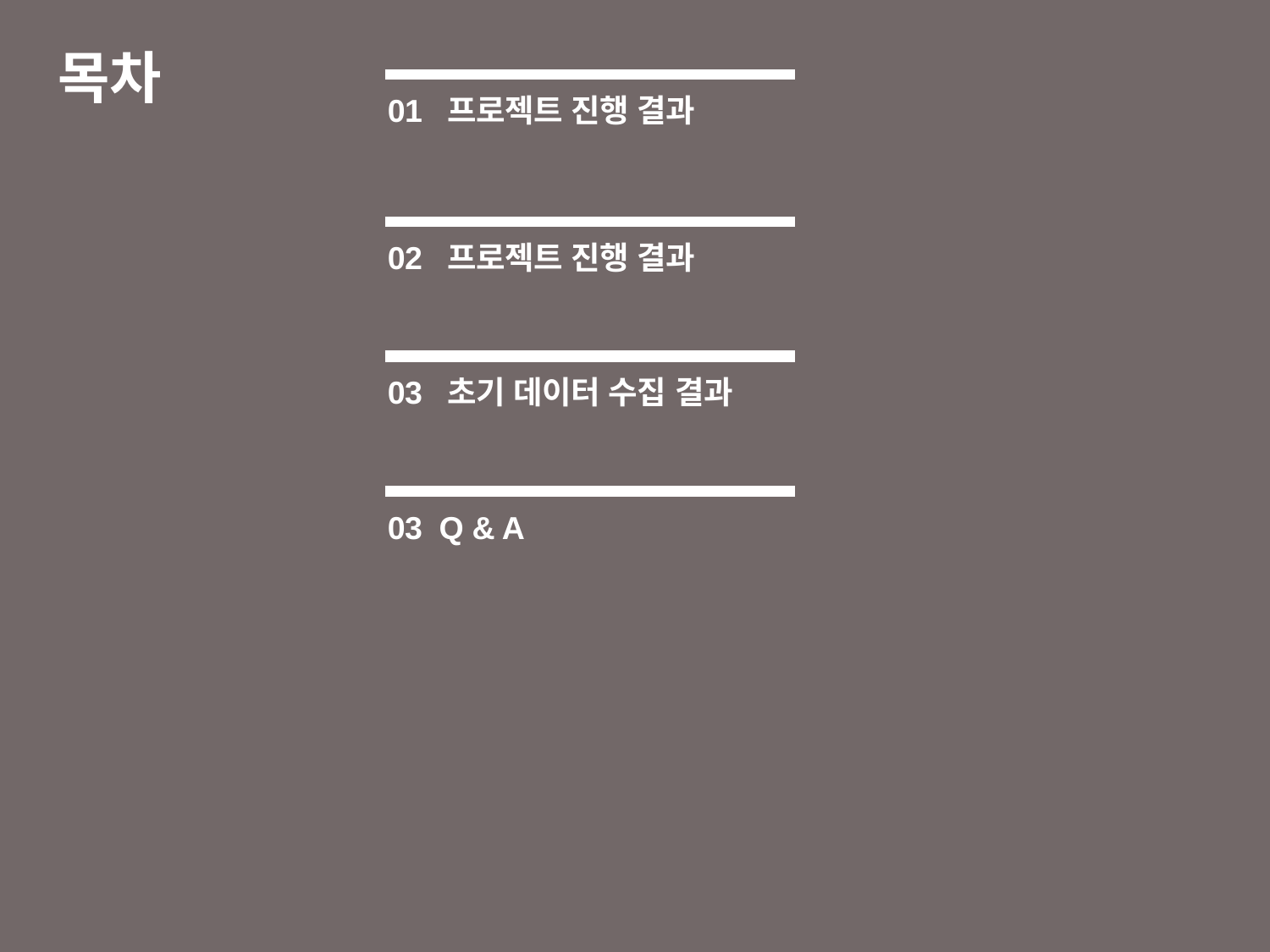

# 목차
01  프로젝트 진행 결과
02  프로젝트 진행 결과
03  초기 데이터 수집 결과
03  Q & A